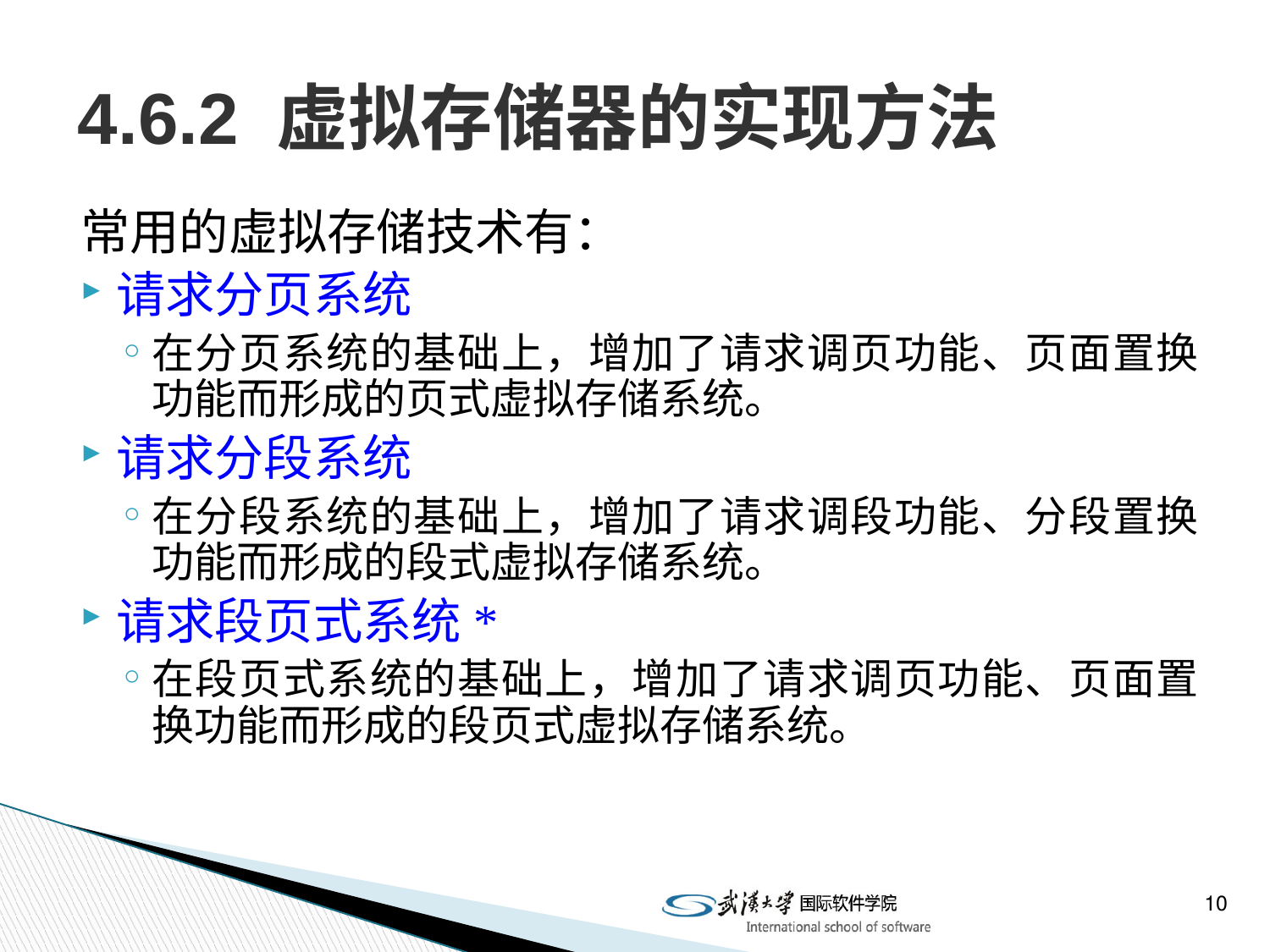

# 4.6.2 虚拟存储器的实现方法
常用的虚拟存储技术有：
请求分页系统
在分页系统的基础上，增加了请求调页功能、页面置换功能而形成的页式虚拟存储系统。
请求分段系统
在分段系统的基础上，增加了请求调段功能、分段置换功能而形成的段式虚拟存储系统。
请求段页式系统*
在段页式系统的基础上，增加了请求调页功能、页面置换功能而形成的段页式虚拟存储系统。